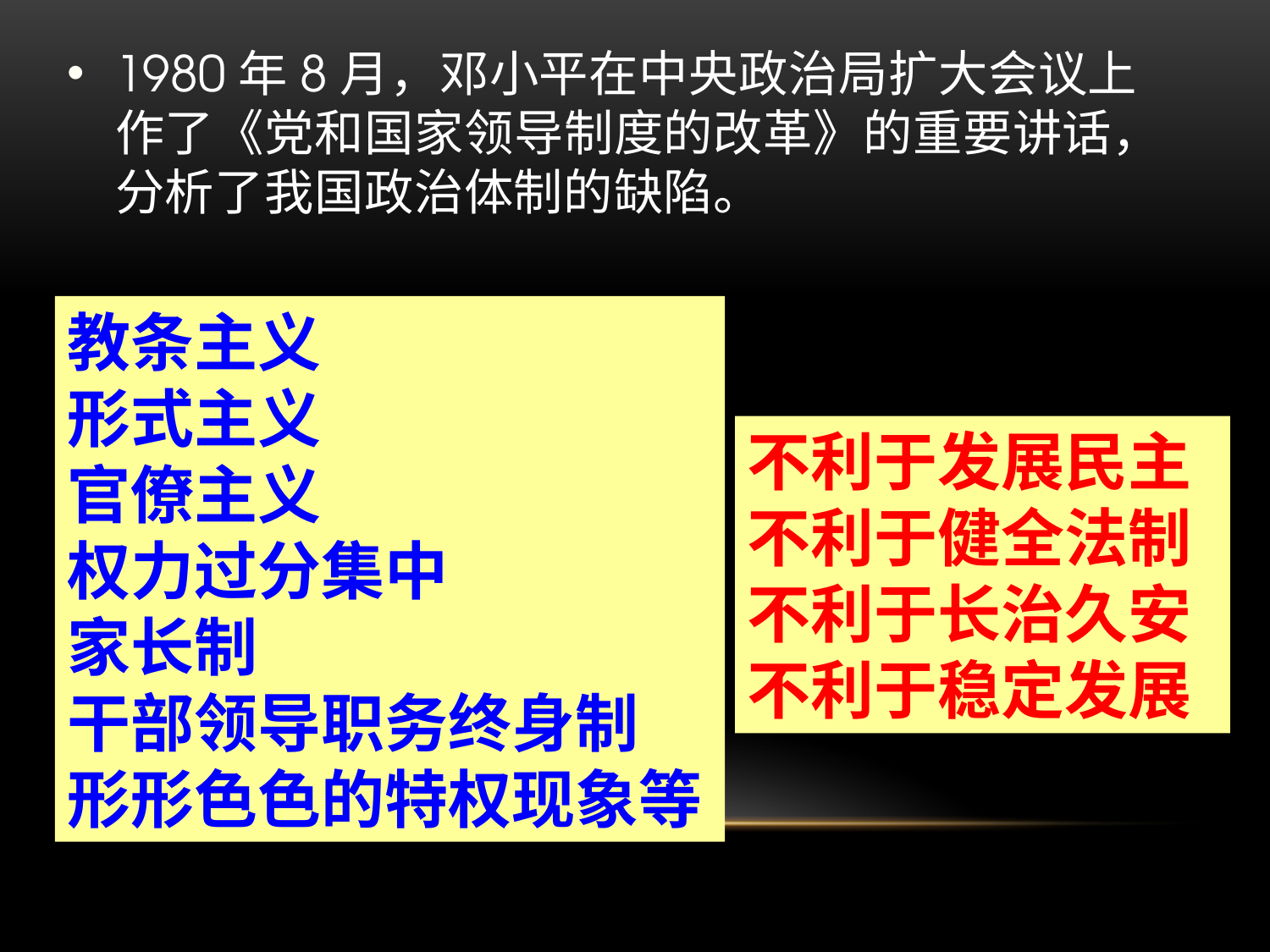

1980年8月，邓小平在中央政治局扩大会议上作了《党和国家领导制度的改革》的重要讲话，分析了我国政治体制的缺陷。
#
教条主义
形式主义
官僚主义
权力过分集中
家长制
干部领导职务终身制
形形色色的特权现象等
不利于发展民主
不利于健全法制
不利于长治久安
不利于稳定发展